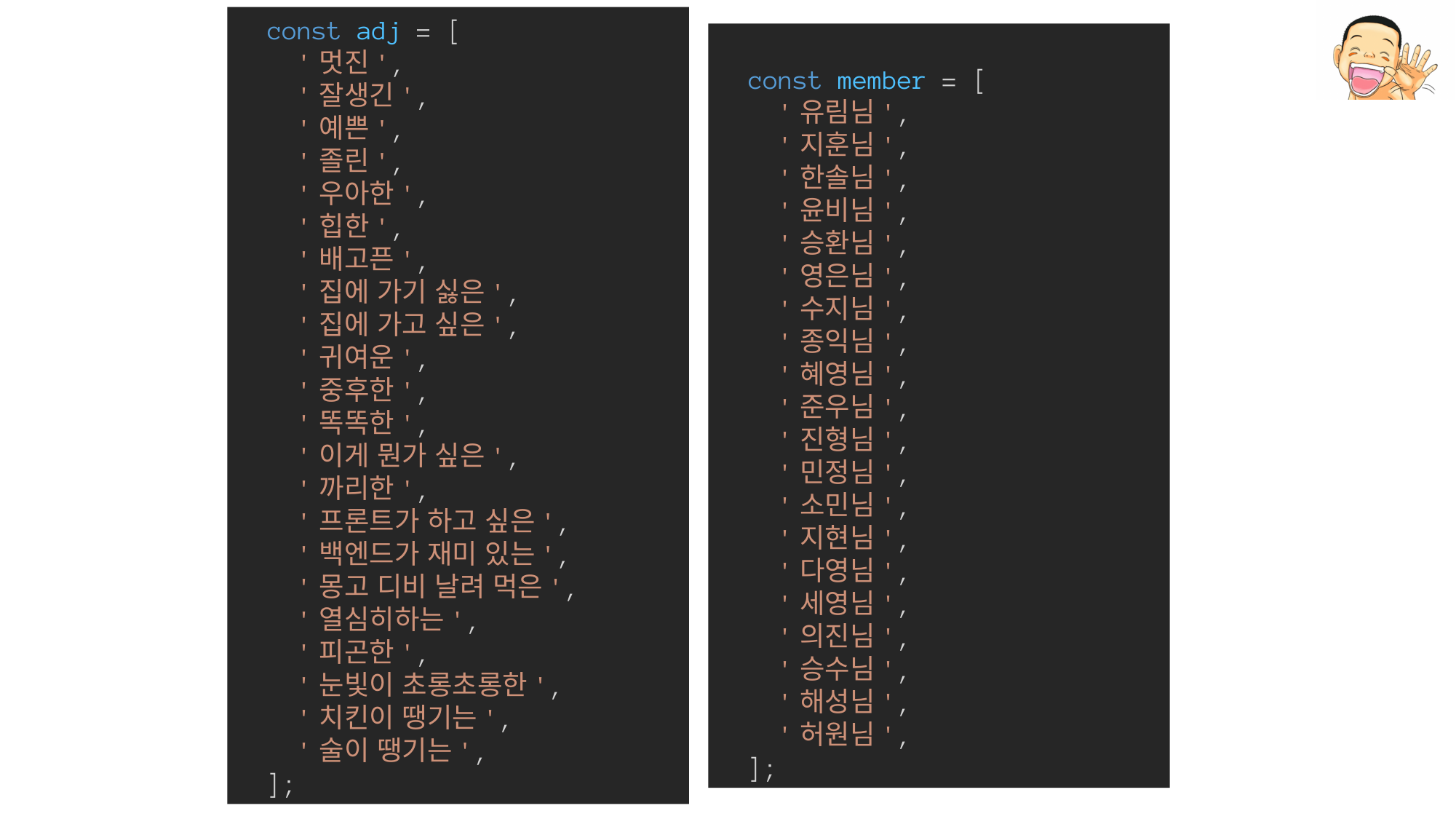

const adj = [
    '멋진',
    '잘생긴',
    '예쁜',
    '졸린',
    '우아한',
    '힙한',
    '배고픈',
    '집에 가기 싫은',
    '집에 가고 싶은',
    '귀여운',
    '중후한',
    '똑똑한',
    '이게 뭔가 싶은',
    '까리한',
    '프론트가 하고 싶은',
    '백엔드가 재미 있는',
    '몽고 디비 날려 먹은',
    '열심히하는',
    '피곤한',
    '눈빛이 초롱초롱한',
    '치킨이 땡기는',
    '술이 땡기는',
  ];

  const member = [
    '유림님',
    '지훈님',
    '한솔님',
    '윤비님',
    '승환님',
    '영은님',
    '수지님',
    '종익님',
    '혜영님',
    '준우님',
    '진형님',
    '민정님',
    '소민님',
    '지현님',
    '다영님',
    '세영님',
    '의진님',
    '승수님',
    '해성님',
    '허원님',
  ];